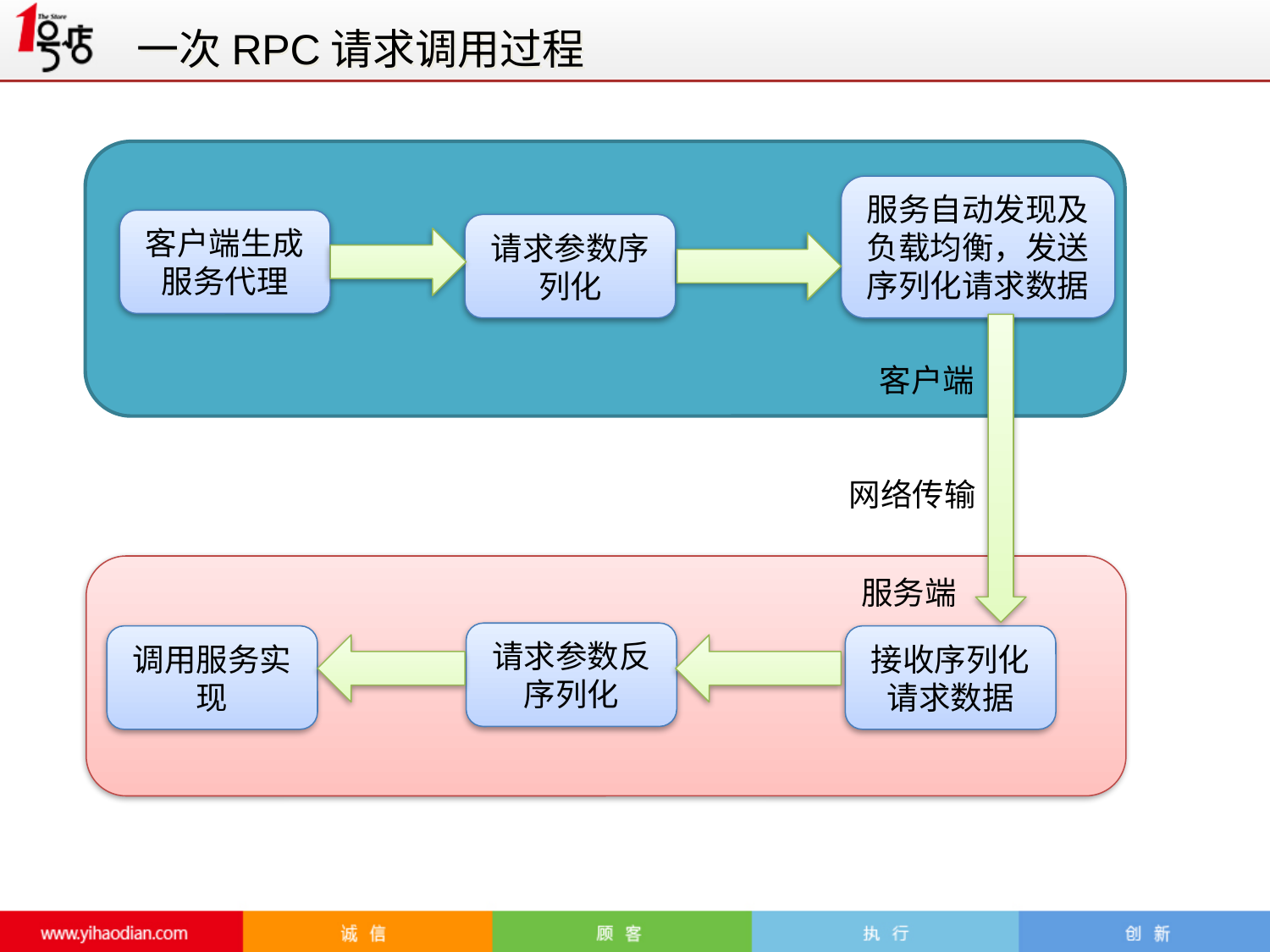

一次RPC请求调用过程

服务自动发现及负载均衡，发送序列化请求数据
客户端生成服务代理
请求参数序列化

客户端
网络传输

     服务端
请求参数反序列化
调用服务实现
接收序列化请求数据